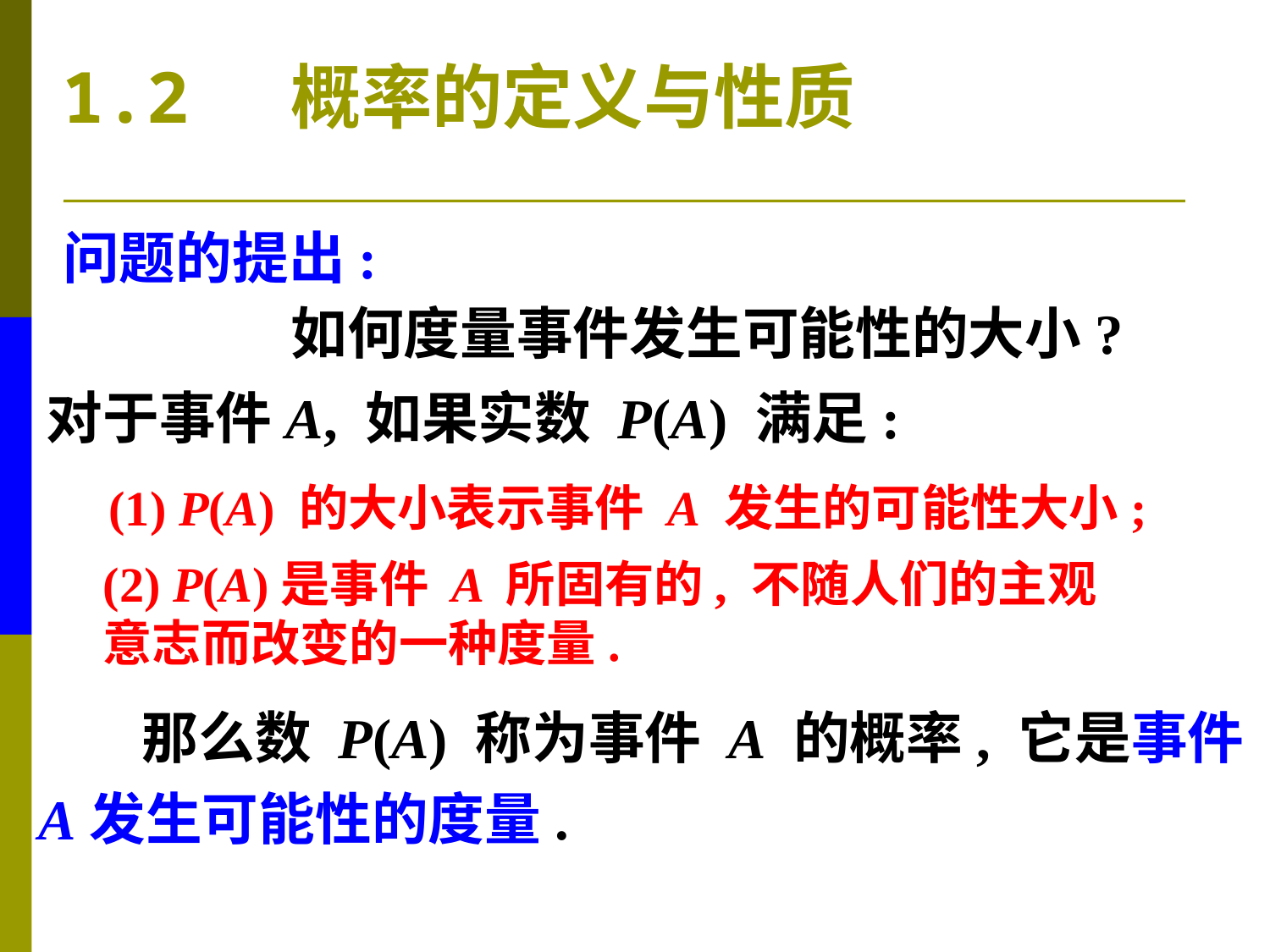

1.2  概率的定义与性质
问题的提出:
如何度量事件发生可能性的大小?
对于事件A, 如果实数 P(A) 满足:
(1) P(A) 的大小表示事件 A 发生的可能性大小;
(2) P(A)是事件 A 所固有的, 不随人们的主观
意志而改变的一种度量.
       那么数 P(A) 称为事件 A 的概率, 它是事件
A发生可能性的度量.